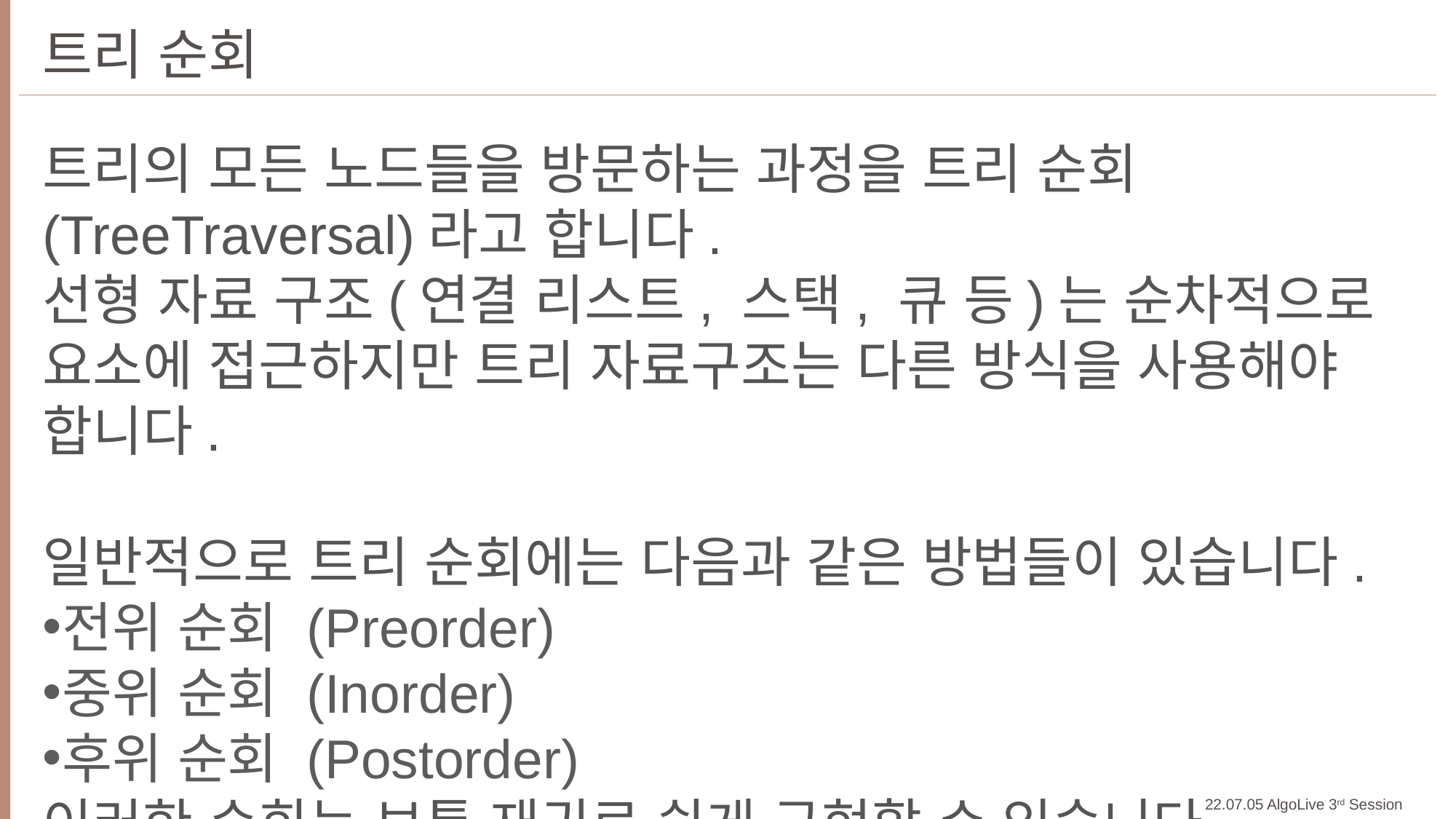

트리 순회
트리의 모든 노드들을 방문하는 과정을 트리 순회(TreeTraversal)라고 합니다.
선형 자료 구조(연결 리스트, 스택, 큐 등)는 순차적으로 요소에 접근하지만 트리 자료구조는 다른 방식을 사용해야 합니다.

일반적으로 트리 순회에는 다음과 같은 방법들이 있습니다.
전위 순회 (Preorder)
중위 순회 (Inorder)
후위 순회 (Postorder)
이러한 순회는 보통 재귀로 쉽게 구현할 수 있습니다.

22.07.05 AlgoLive 3rd Session